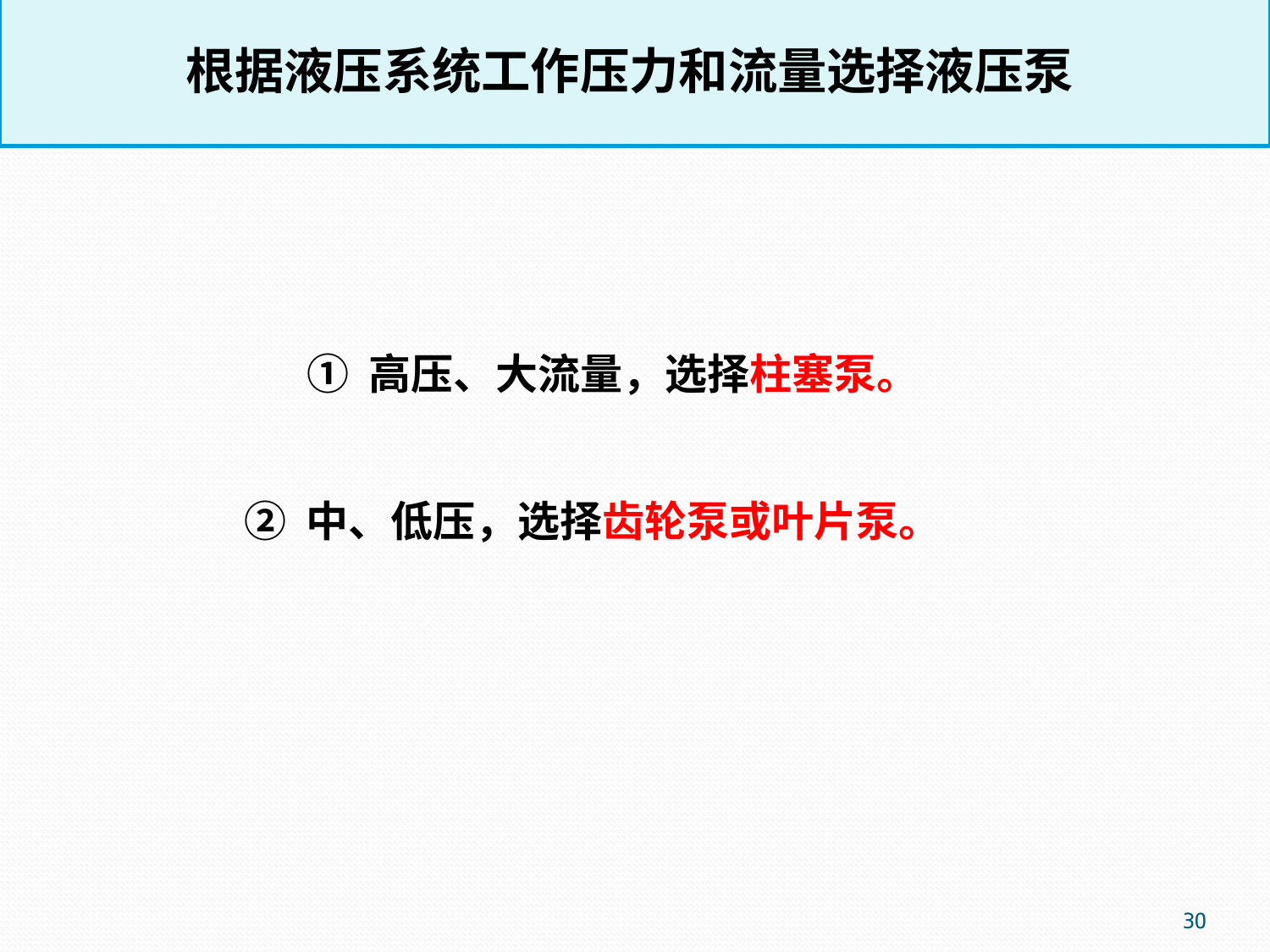

根据液压系统工作压力和流量选择液压泵
   ① 高压、大流量，选择柱塞泵。
       ② 中、低压，选择齿轮泵或叶片泵。
30